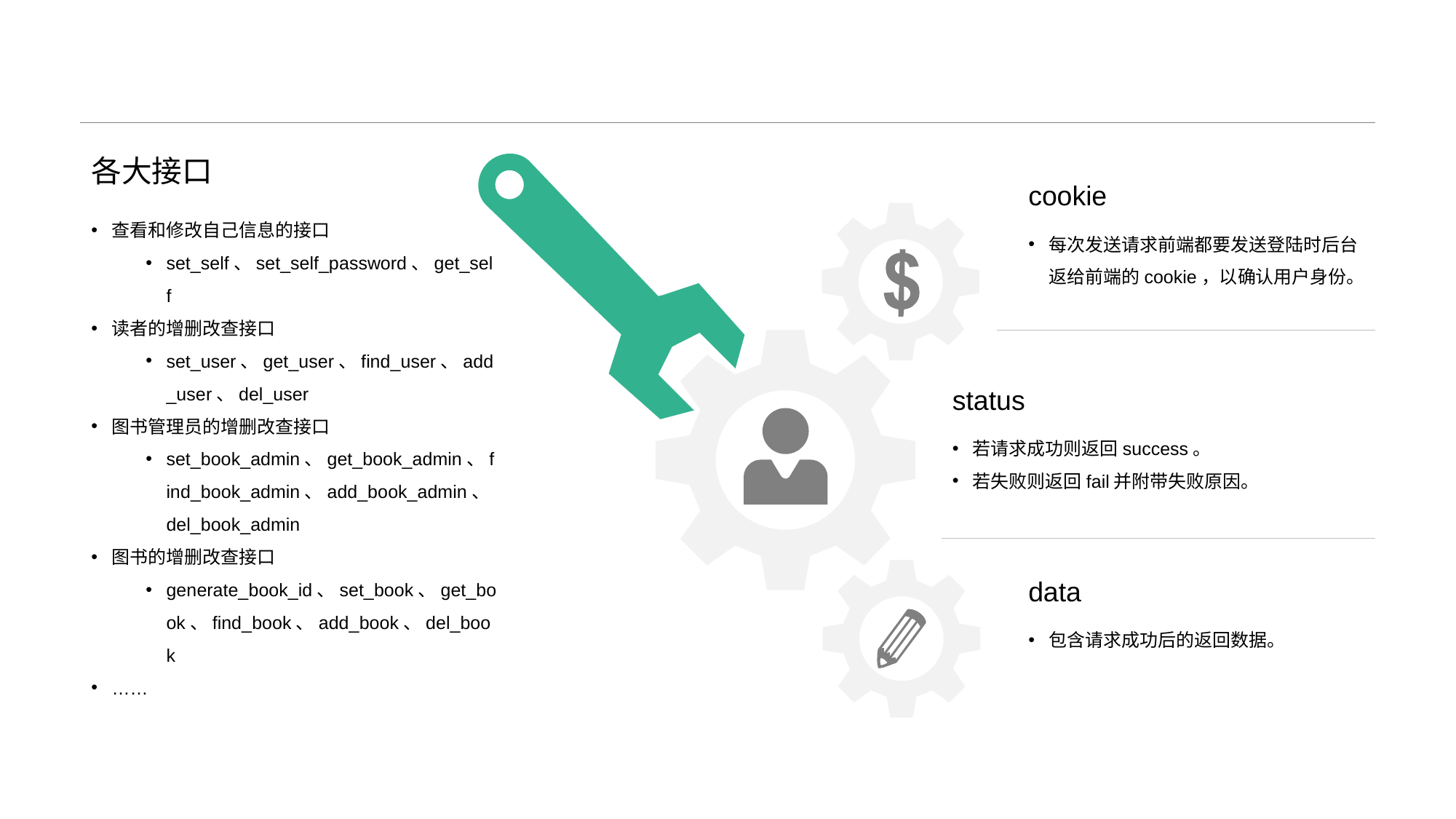

#
各大接口

cookie
查看和修改自己信息的接口
set_self、set_self_password、get_self
读者的增删改查接口
set_user、get_user、find_user、add_user、del_user
图书管理员的增删改查接口
set_book_admin、get_book_admin、find_book_admin、add_book_admin、del_book_admin
图书的增删改查接口
generate_book_id、set_book、get_book、find_book、add_book、del_book
……

每次发送请求前端都要发送登陆时后台返给前端的cookie，以确认用户身份。

status

若请求成功则返回success。
若失败则返回fail并附带失败原因。

data

包含请求成功后的返回数据。